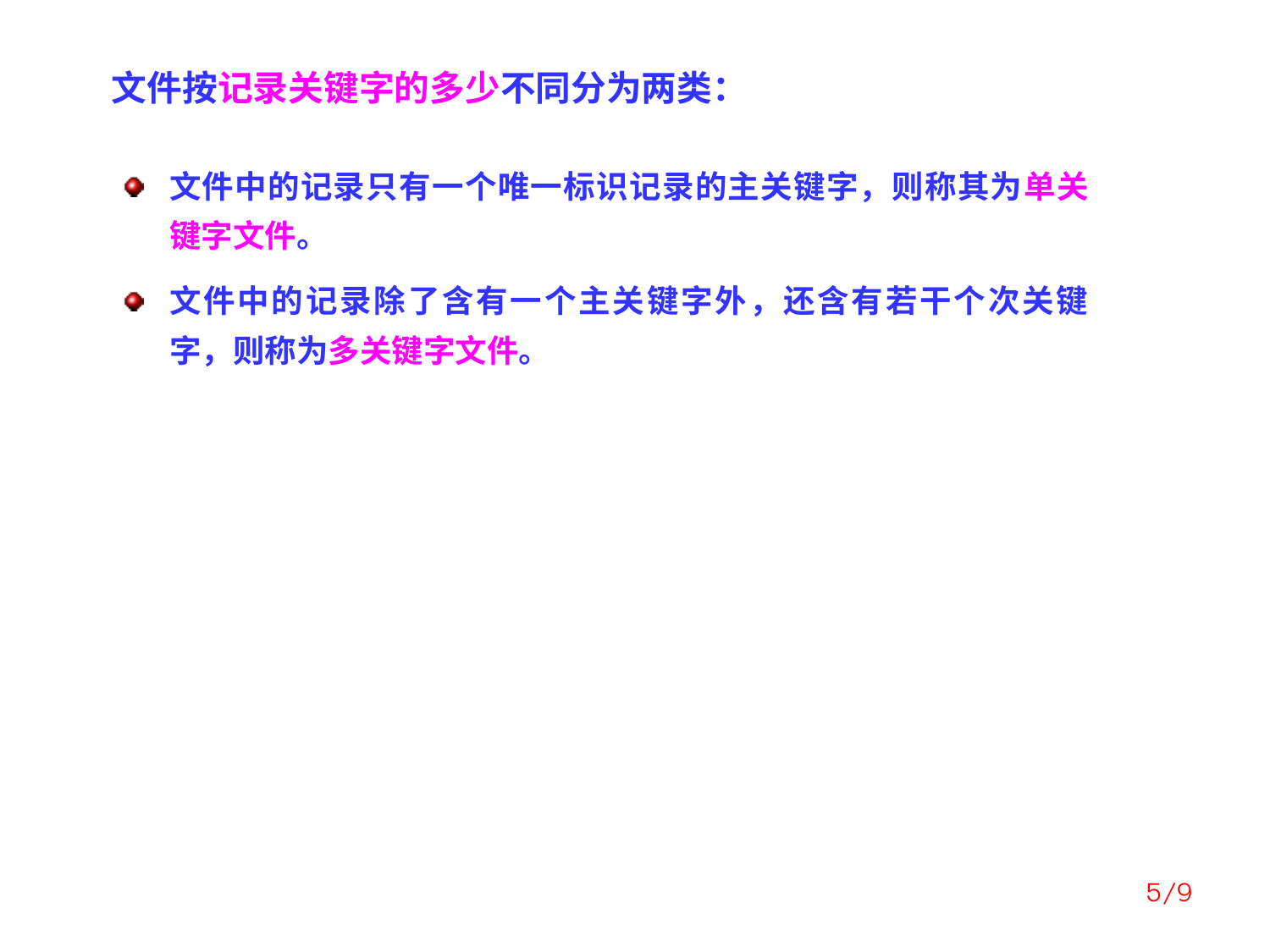

文件按记录关键字的多少不同分为两类：
文件中的记录只有一个唯一标识记录的主关键字，则称其为单关键字文件。
文件中的记录除了含有一个主关键字外，还含有若干个次关键字，则称为多关键字文件。
5/9